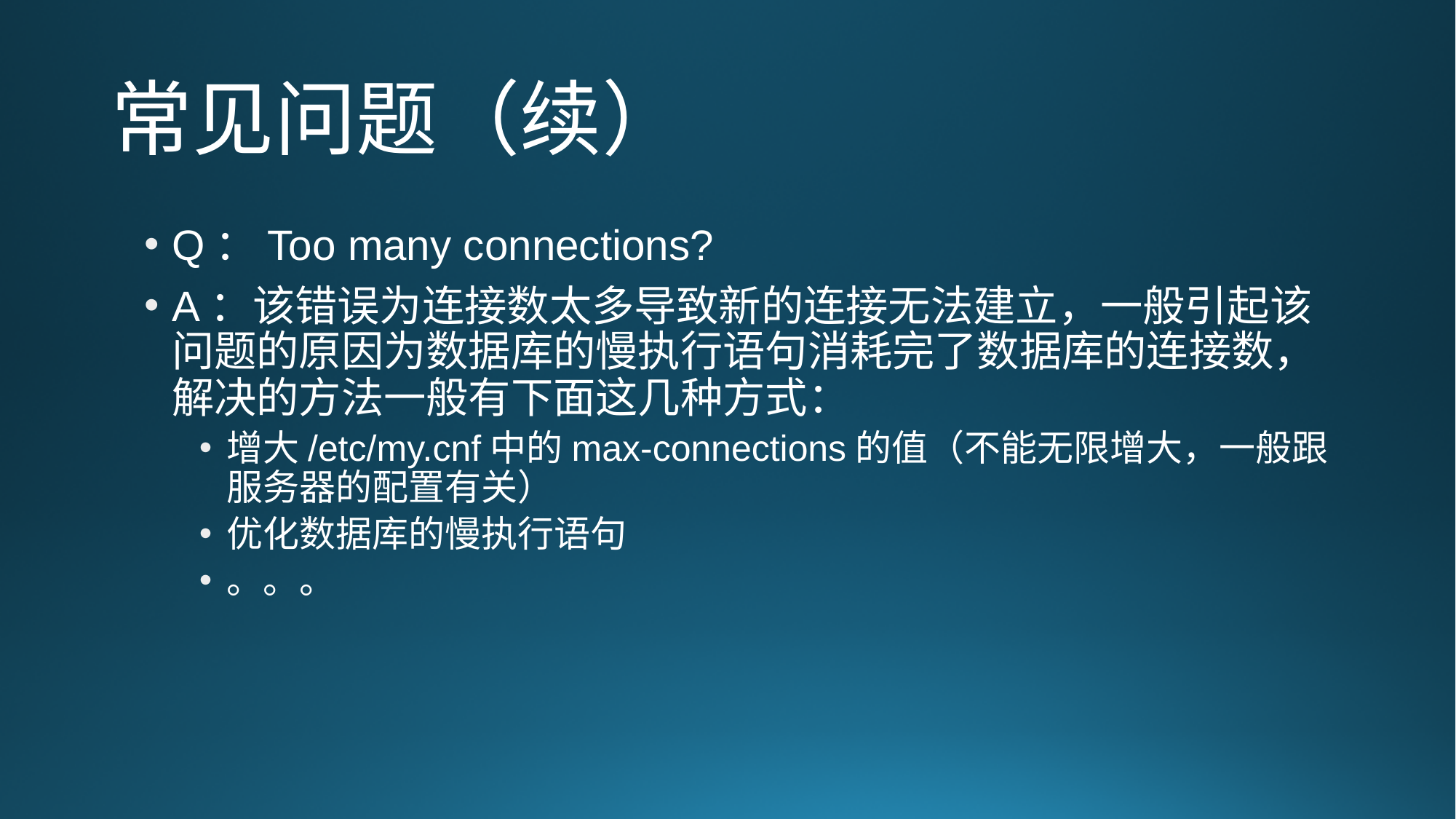

# 常见问题（续）
Q：Too many connections?
A：该错误为连接数太多导致新的连接无法建立，一般引起该问题的原因为数据库的慢执行语句消耗完了数据库的连接数，解决的方法一般有下面这几种方式：
增大/etc/my.cnf中的max-connections的值（不能无限增大，一般跟服务器的配置有关）
优化数据库的慢执行语句
。。。